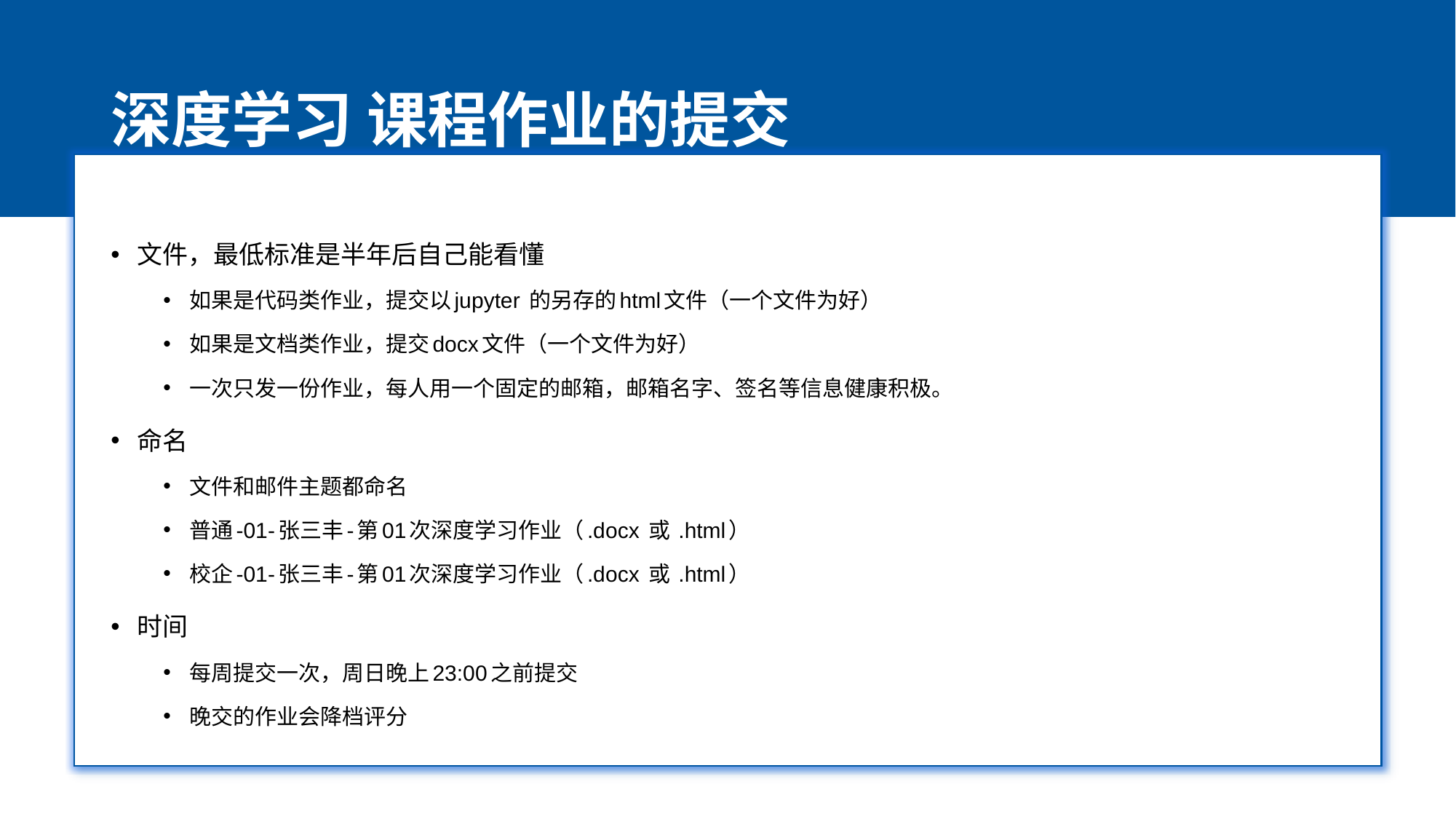

# 深度学习 课程作业的提交
文件，最低标准是半年后自己能看懂
如果是代码类作业，提交以jupyter 的另存的html文件（一个文件为好）
如果是文档类作业，提交docx文件（一个文件为好）
一次只发一份作业，每人用一个固定的邮箱，邮箱名字、签名等信息健康积极。
命名
文件和邮件主题都命名
普通-01-张三丰-第01次深度学习作业（.docx 或 .html）
校企-01-张三丰-第01次深度学习作业（.docx 或 .html）
时间
每周提交一次，周日晚上23:00之前提交
晚交的作业会降档评分